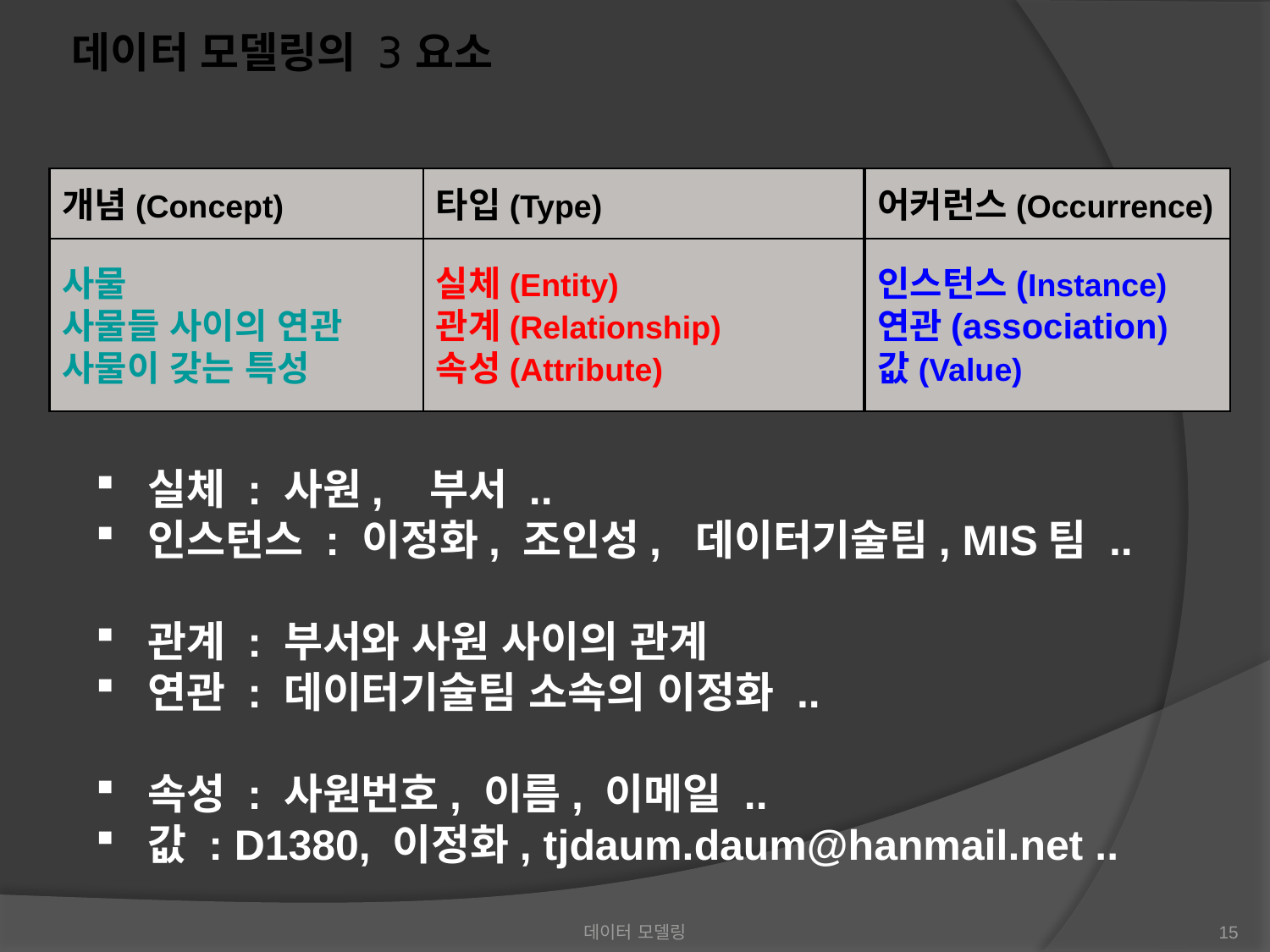

데이터 모델링의 3요소
개념(Concept)
타입(Type)
어커런스(Occurrence)
사물
사물들 사이의 연관
사물이 갖는 특성
실체(Entity)
관계(Relationship)
속성(Attribute)
인스턴스(Instance)
연관(association)
값(Value)
 실체 : 사원,   부서 ..
 인스턴스 : 이정화, 조인성,  데이터기술팀, MIS팀 ..

 관계 : 부서와 사원 사이의 관계
 연관 : 데이터기술팀 소속의 이정화 ..

 속성 : 사원번호, 이름, 이메일 ..
 값 : D1380, 이정화, tjdaum.daum@hanmail.net ..
데이터 모델링
15